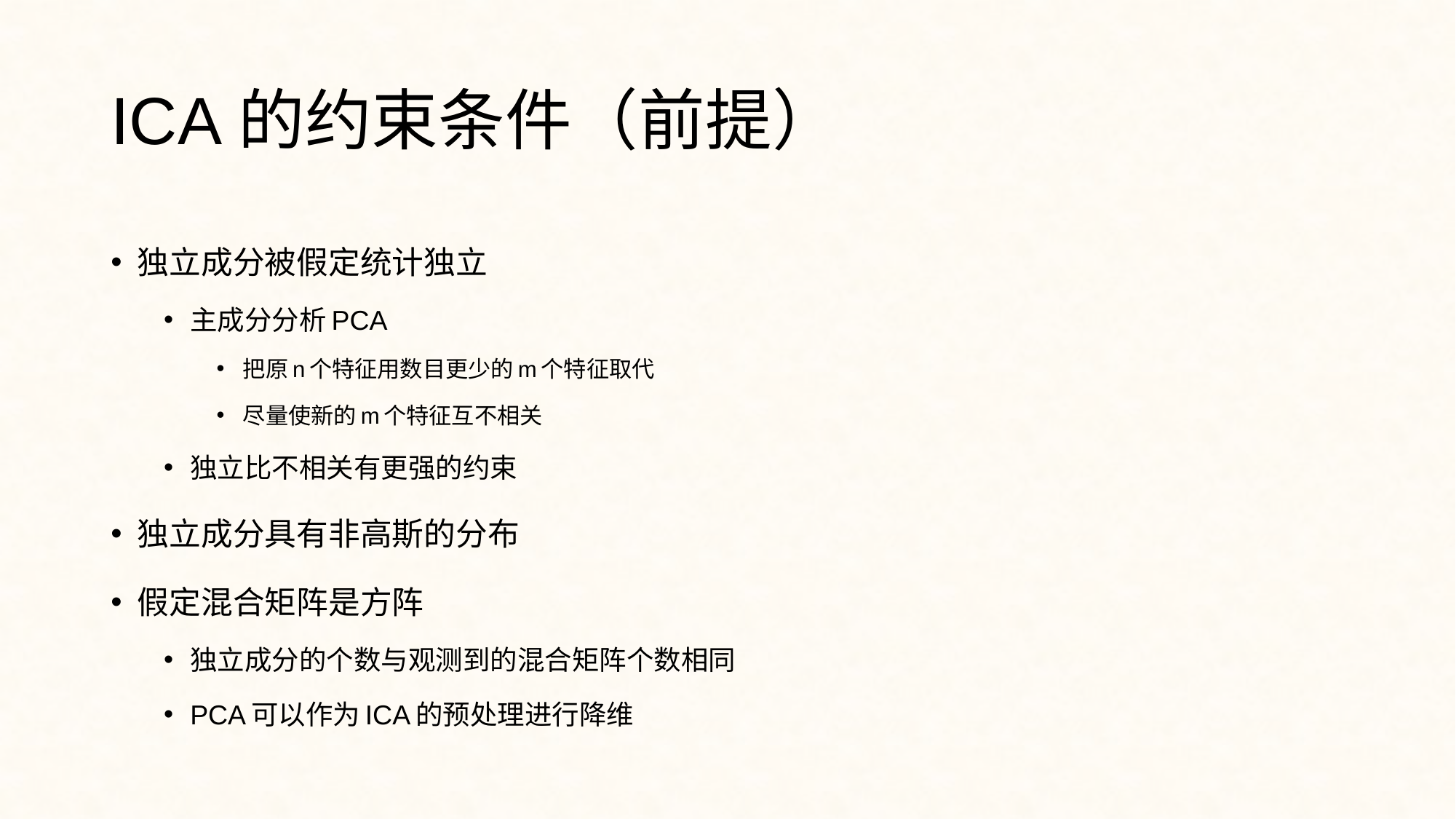

# ICA的约束条件（前提）
独立成分被假定统计独立
主成分分析PCA
把原n个特征用数目更少的m个特征取代
尽量使新的m个特征互不相关
独立比不相关有更强的约束
独立成分具有非高斯的分布
假定混合矩阵是方阵
独立成分的个数与观测到的混合矩阵个数相同
PCA可以作为ICA的预处理进行降维